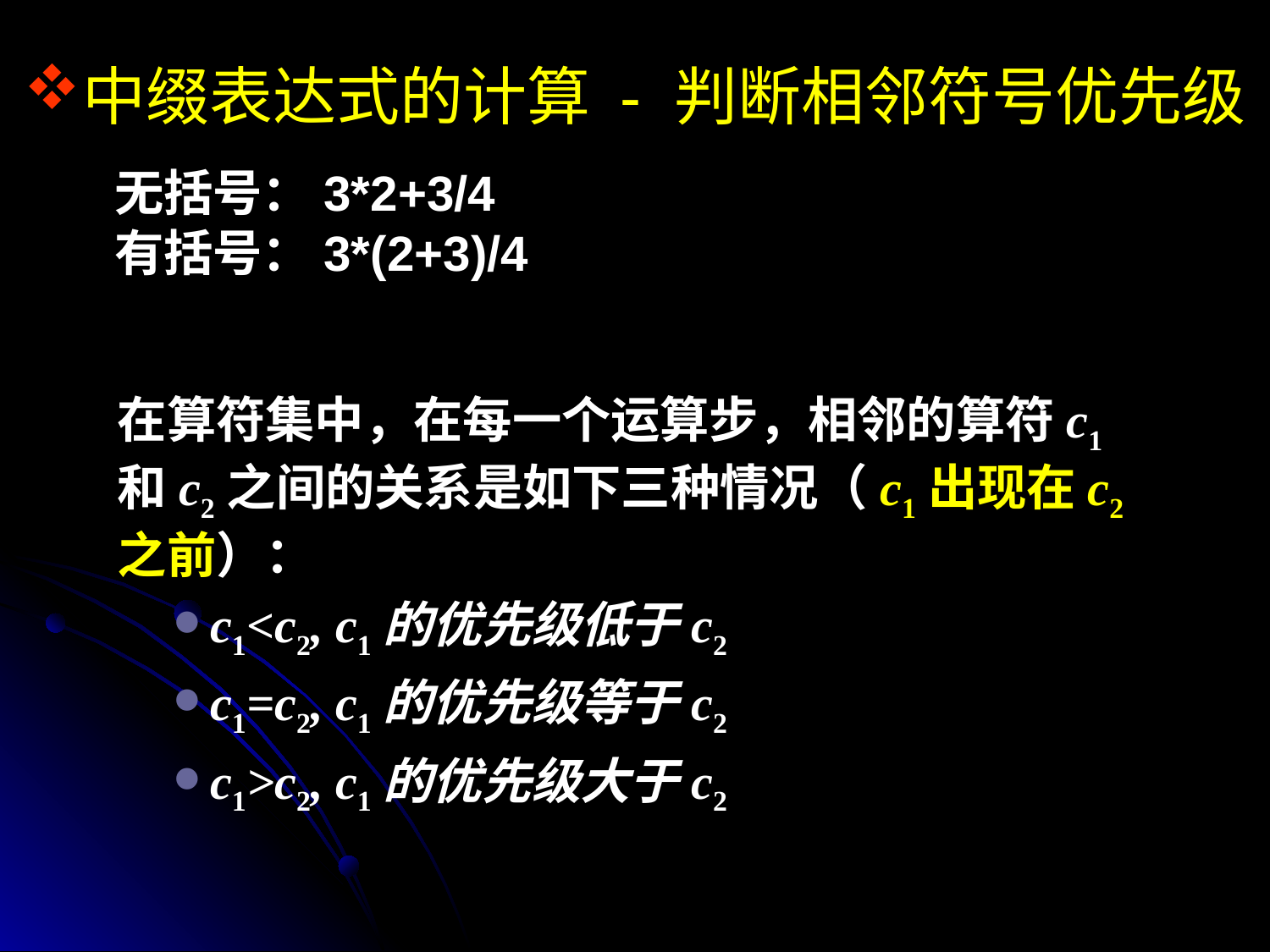

中缀表达式的计算 - 判断相邻符号优先级
无括号：3*2+3/4
有括号：3*(2+3)/4

在算符集中，在每一个运算步，相邻的算符c1 和c2之间的关系是如下三种情况（c1出现在c2之前）：
c1<c2, c1的优先级低于c2
c1=c2, c1的优先级等于c2
c1>c2, c1的优先级大于c2